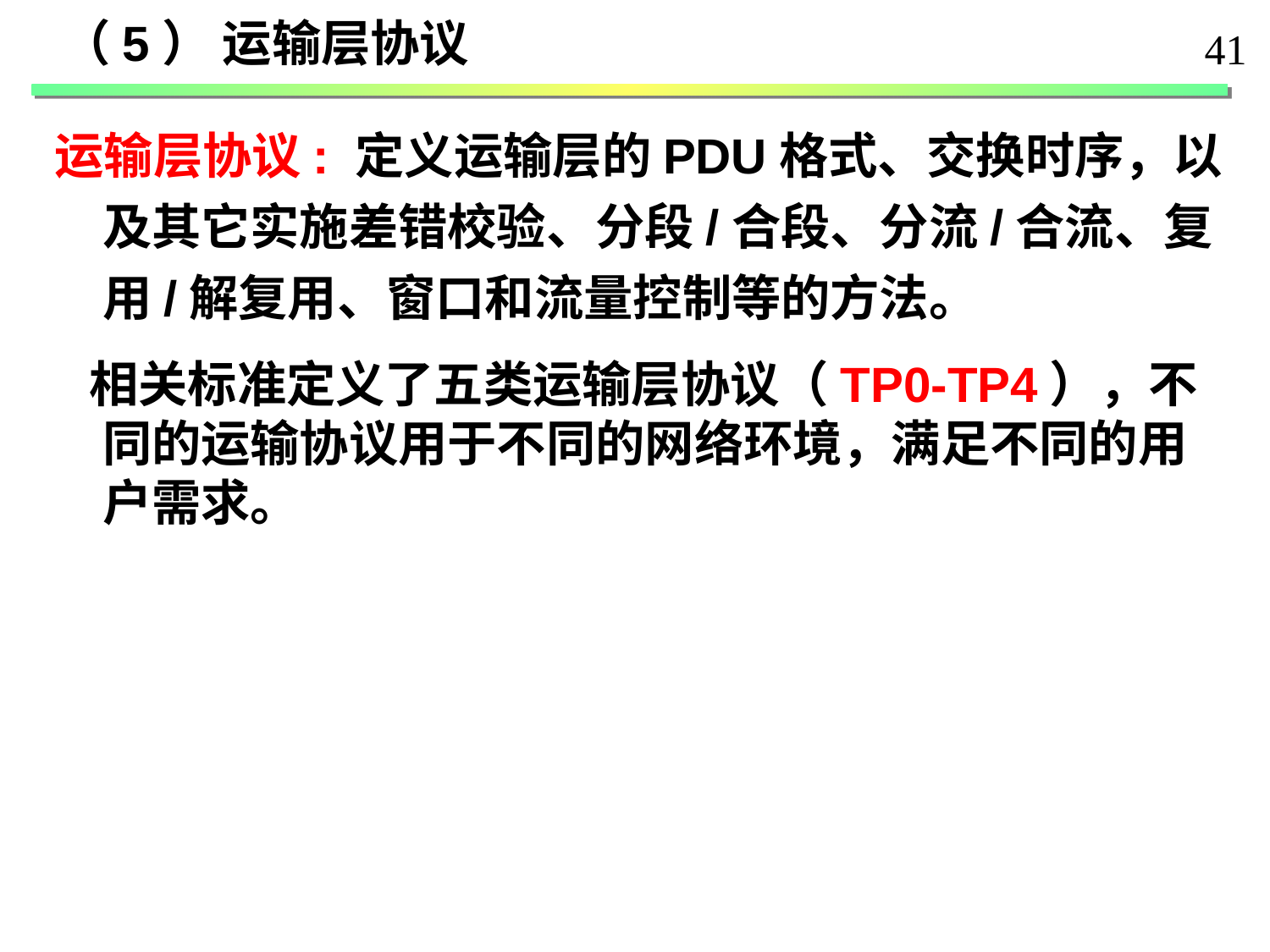

（5） 运输层协议
41

运输层协议: 定义运输层的PDU格式、交换时序，以及其它实施差错校验、分段/合段、分流/合流、复用/解复用、窗口和流量控制等的方法。
  相关标准定义了五类运输层协议（TP0-TP4），不同的运输协议用于不同的网络环境，满足不同的用户需求。